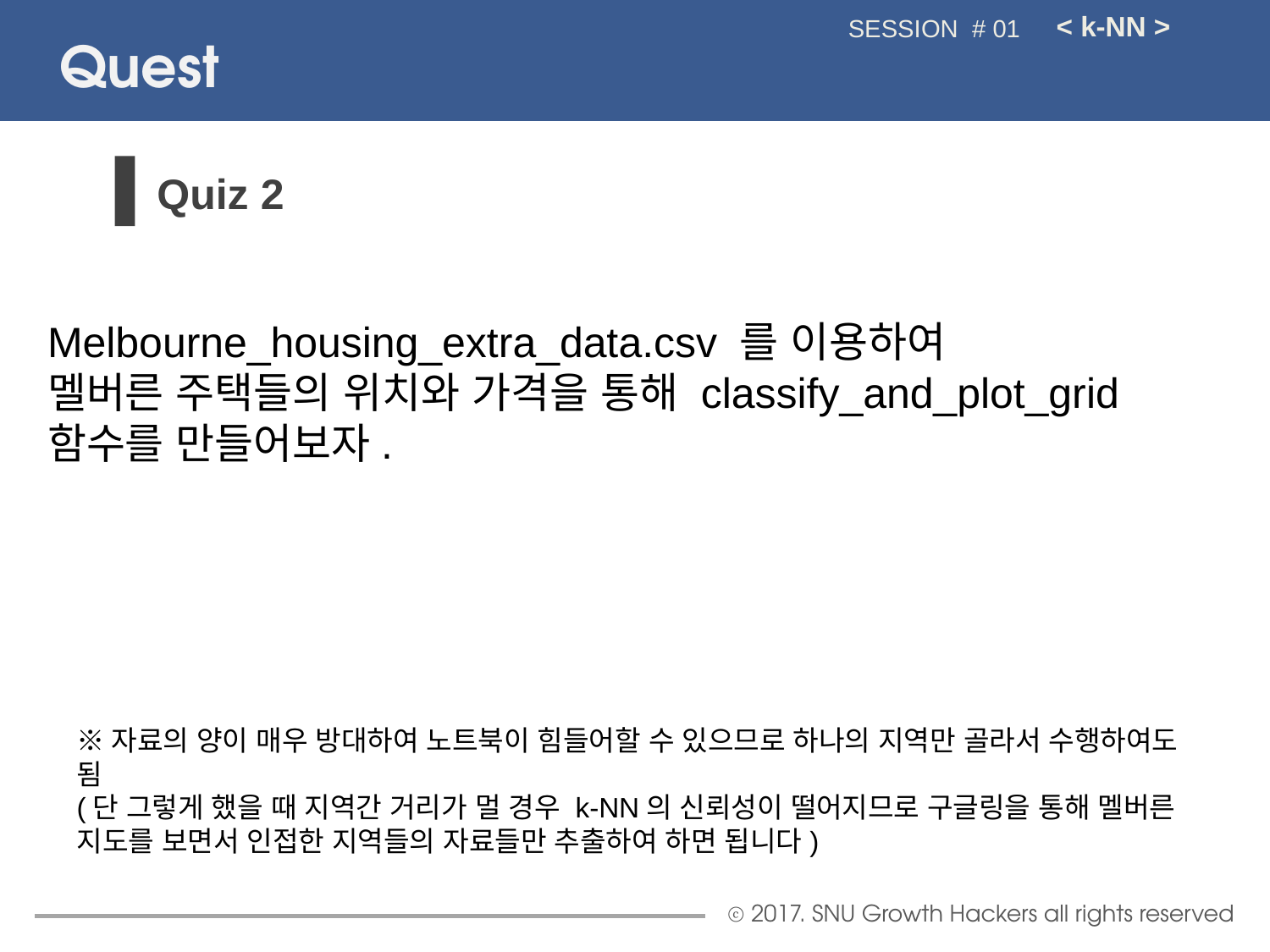

< k-NN >
SESSION  # 01
Quest

Quiz 2
Melbourne_housing_extra_data.csv 를 이용하여
멜버른 주택들의 위치와 가격을 통해 classify_and_plot_grid 함수를 만들어보자.
※자료의 양이 매우 방대하여 노트북이 힘들어할 수 있으므로 하나의 지역만 골라서 수행하여도 됨
(단 그렇게 했을 때 지역간 거리가 멀 경우 k-NN의 신뢰성이 떨어지므로 구글링을 통해 멜버른 지도를 보면서 인접한 지역들의 자료들만 추출하여 하면 됩니다)
ⓒ 2017. SNU Growth Hackers all rights reserved